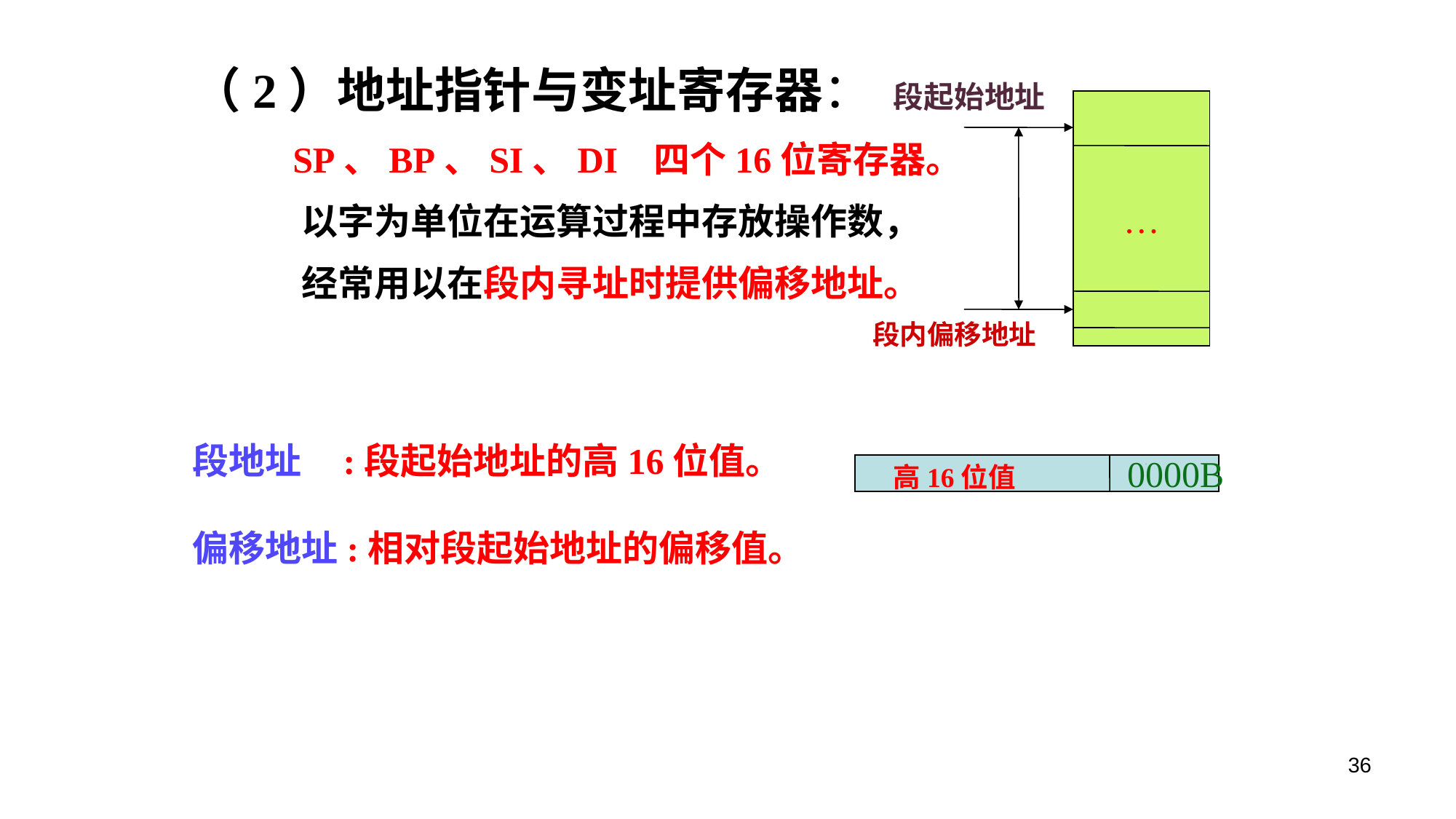

（2）地址指针与变址寄存器：  段起始地址
           SP、BP、SI、DI   四个16位寄存器。
	以字为单位在运算过程中存放操作数，
	经常用以在段内寻址时提供偏移地址。
						   段内偏移地址

段地址    :段起始地址的高16位值。

偏移地址:相对段起始地址的偏移值。
…

      高16位值                 0000B

36